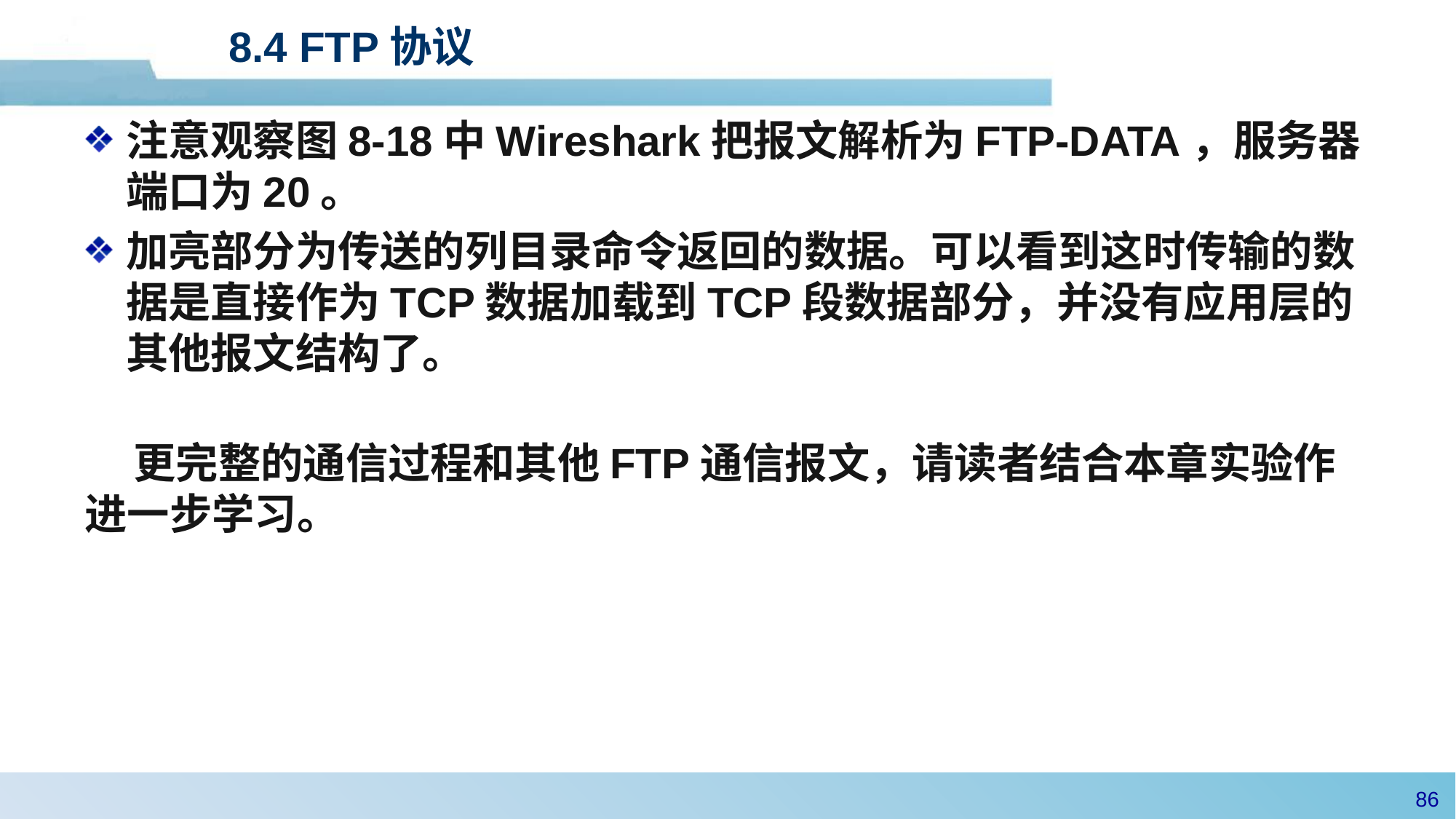

# 8.4 FTP协议
注意观察图8-18中Wireshark把报文解析为FTP-DATA，服务器端口为20。
加亮部分为传送的列目录命令返回的数据。可以看到这时传输的数据是直接作为TCP数据加载到TCP段数据部分，并没有应用层的其他报文结构了。
    更完整的通信过程和其他FTP通信报文，请读者结合本章实验作进一步学习。
86